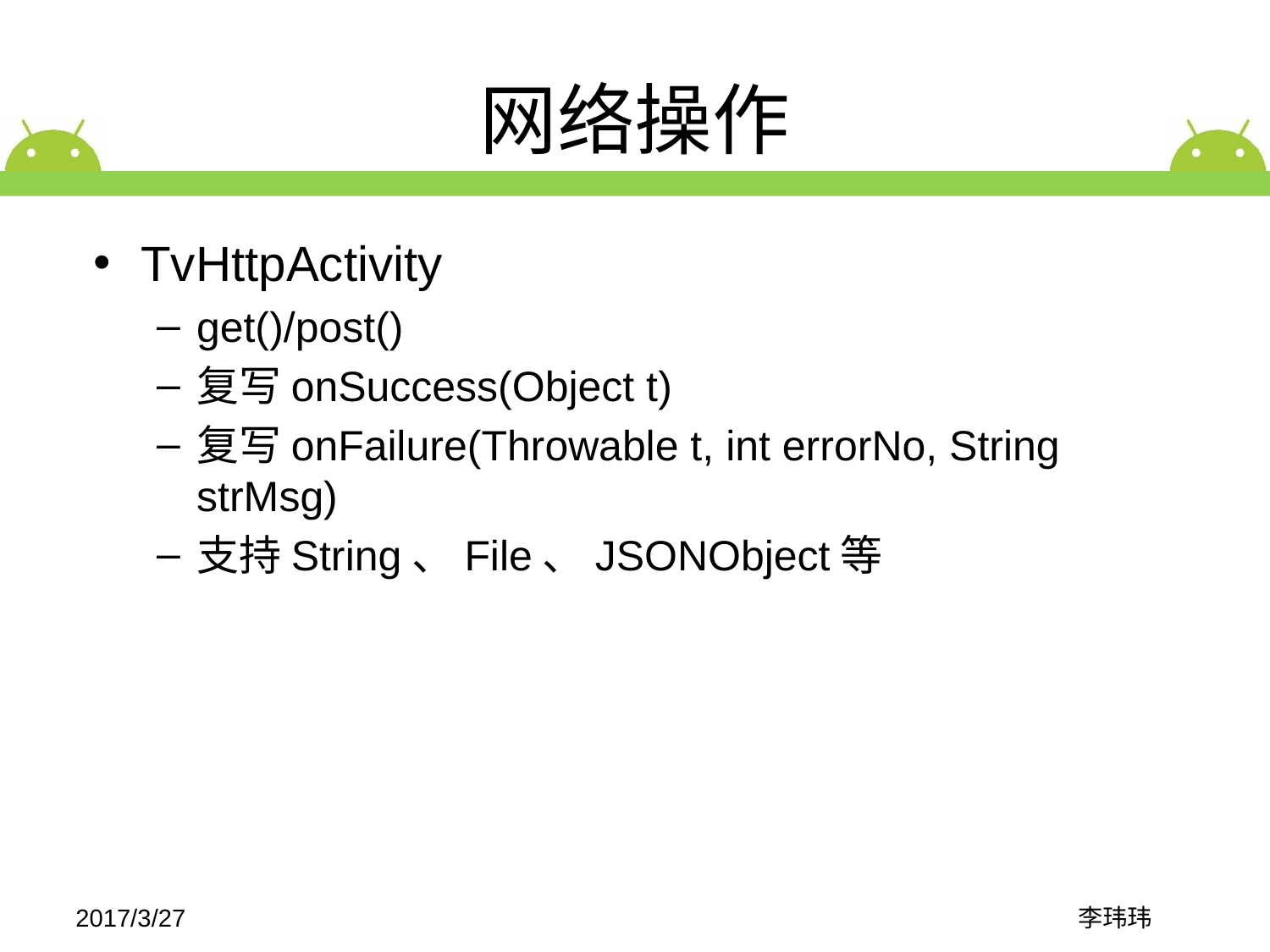

# 网络操作
TvHttpActivity
get()/post()
复写onSuccess(Object t)
复写onFailure(Throwable t, int errorNo, String strMsg)
支持String、File、JSONObject等